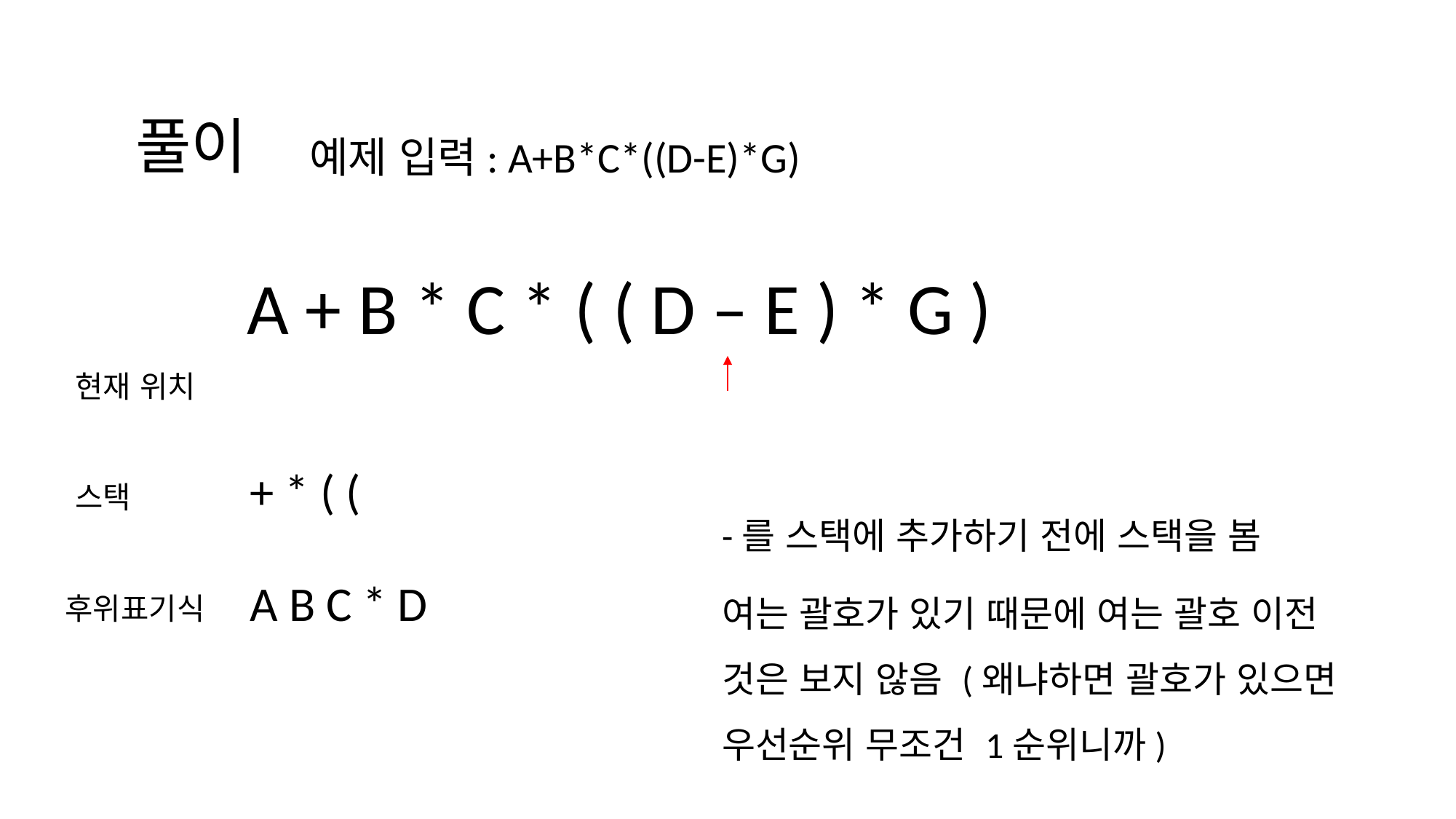

풀이
예제 입력: A+B*C*((D-E)*G)
A + B * C * ( ( D – E ) * G )
현재 위치
+ * ( (
스택
-를 스택에 추가하기 전에 스택을 봄
여는 괄호가 있기 때문에 여는 괄호 이전 것은 보지 않음 (왜냐하면 괄호가 있으면 우선순위 무조건 1순위니까)
A B C * D
후위표기식